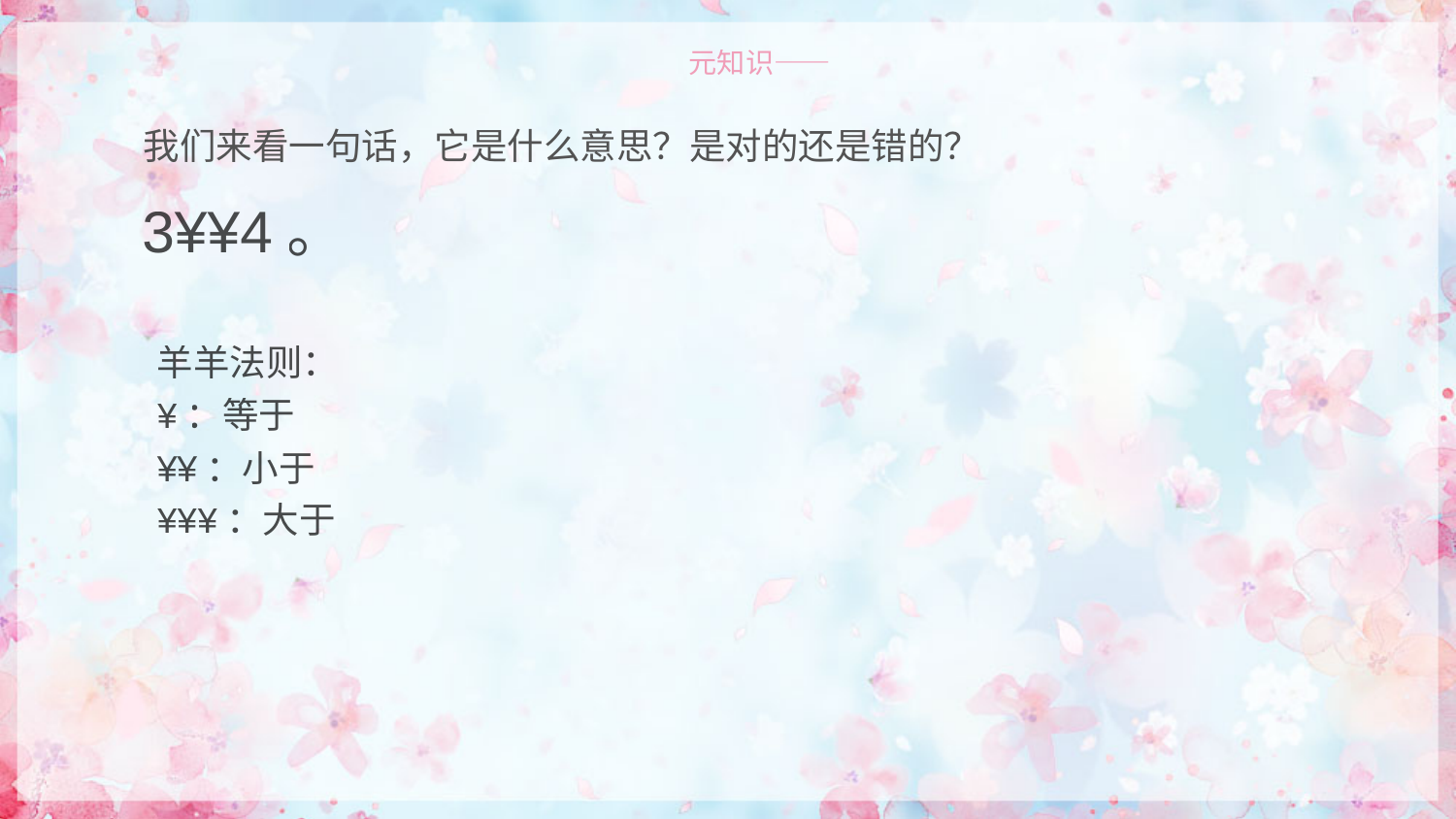

——元知识——
我们来看一句话，它是什么意思？是对的还是错的？
3¥¥4。
羊羊法则：
¥：等于
¥¥：小于
¥¥¥：大于